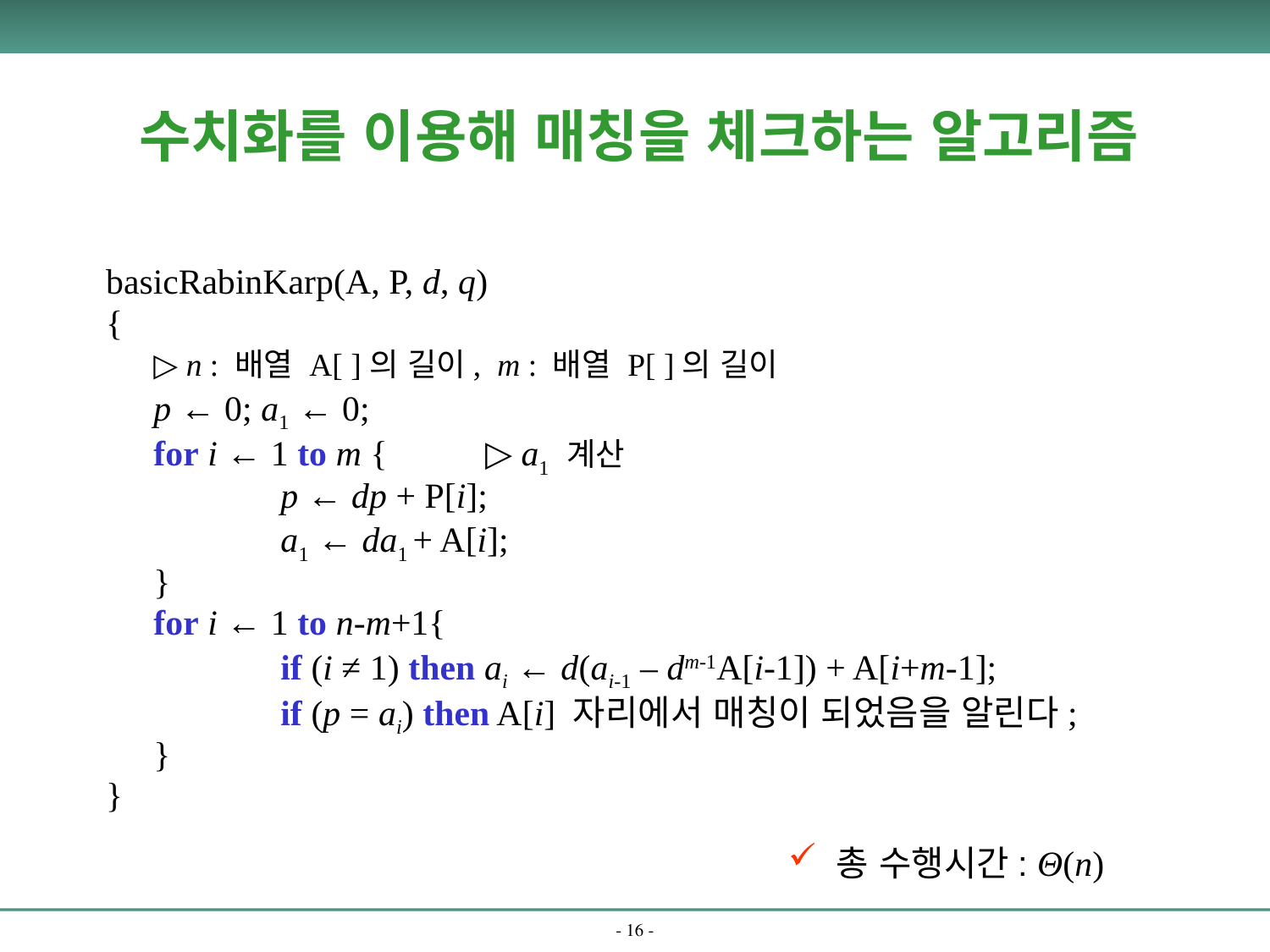

수치화를 이용해 매칭을 체크하는 알고리즘
basicRabinKarp(A, P, d, q)
{
	▷ n : 배열 A[ ]의 길이,  m : 배열 P[ ]의 길이
	p ← 0; a1 ← 0;
	for i ← 1 to m {           ▷ a1 계산
		p ← dp + P[i];
		a1 ← da1 + A[i];
	}
	for i ← 1 to n-m+1{
		if (i ≠ 1) then ai ← d(ai-1 – dm-1A[i-1]) + A[i+m-1];
		if (p = ai) then A[i] 자리에서 매칭이 되었음을 알린다;
	}
}
 총 수행시간: Θ(n)